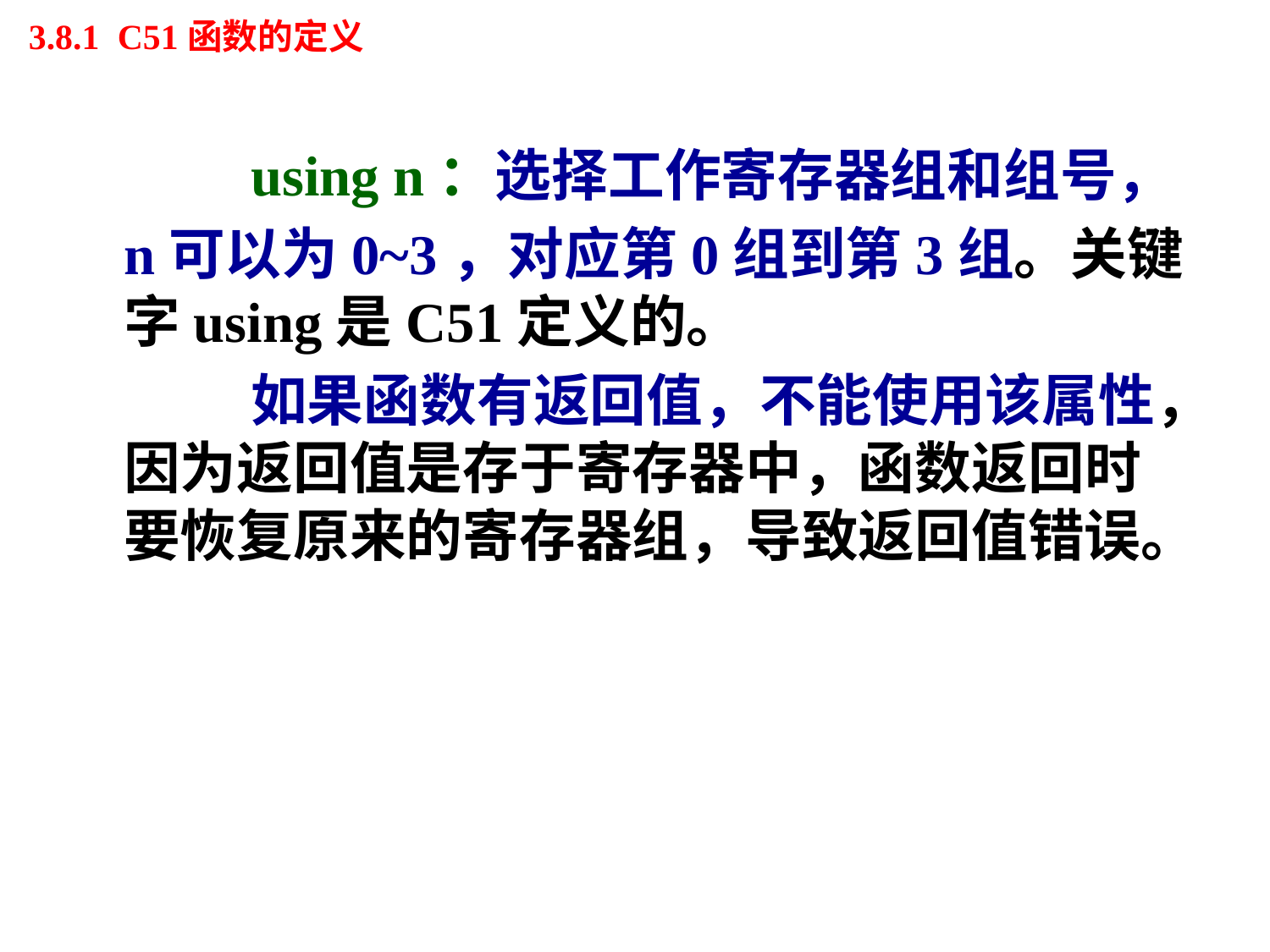

# 3.8.1  C51函数的定义
		using n：选择工作寄存器组和组号，
	n可以为0~3，对应第0组到第3组。关键字using是C51定义的。
		如果函数有返回值，不能使用该属性，因为返回值是存于寄存器中，函数返回时要恢复原来的寄存器组，导致返回值错误。